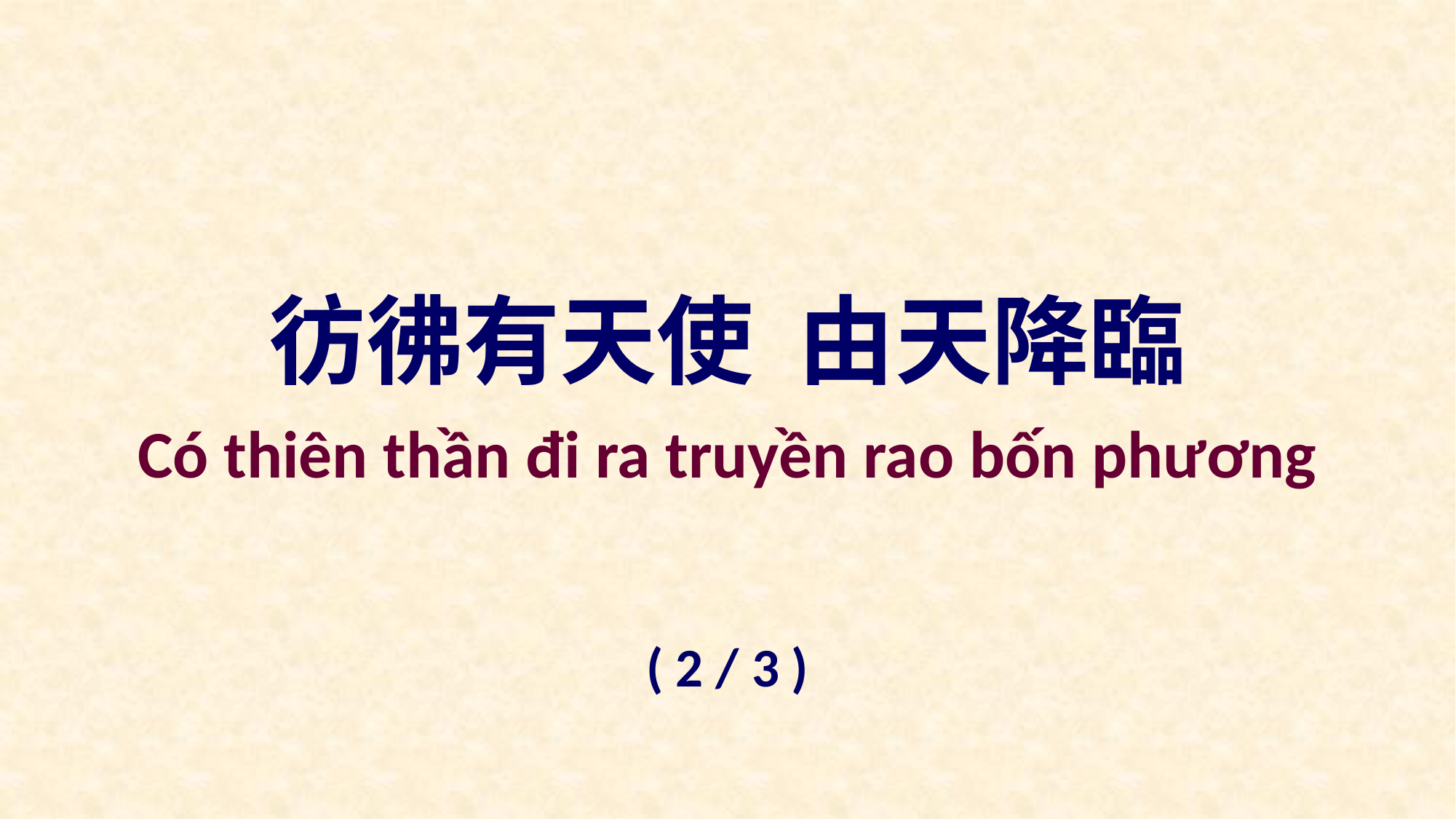

彷彿有天使  由天降臨
Có thiên thần đi ra truyền rao bốn phương
( 2 / 3 )